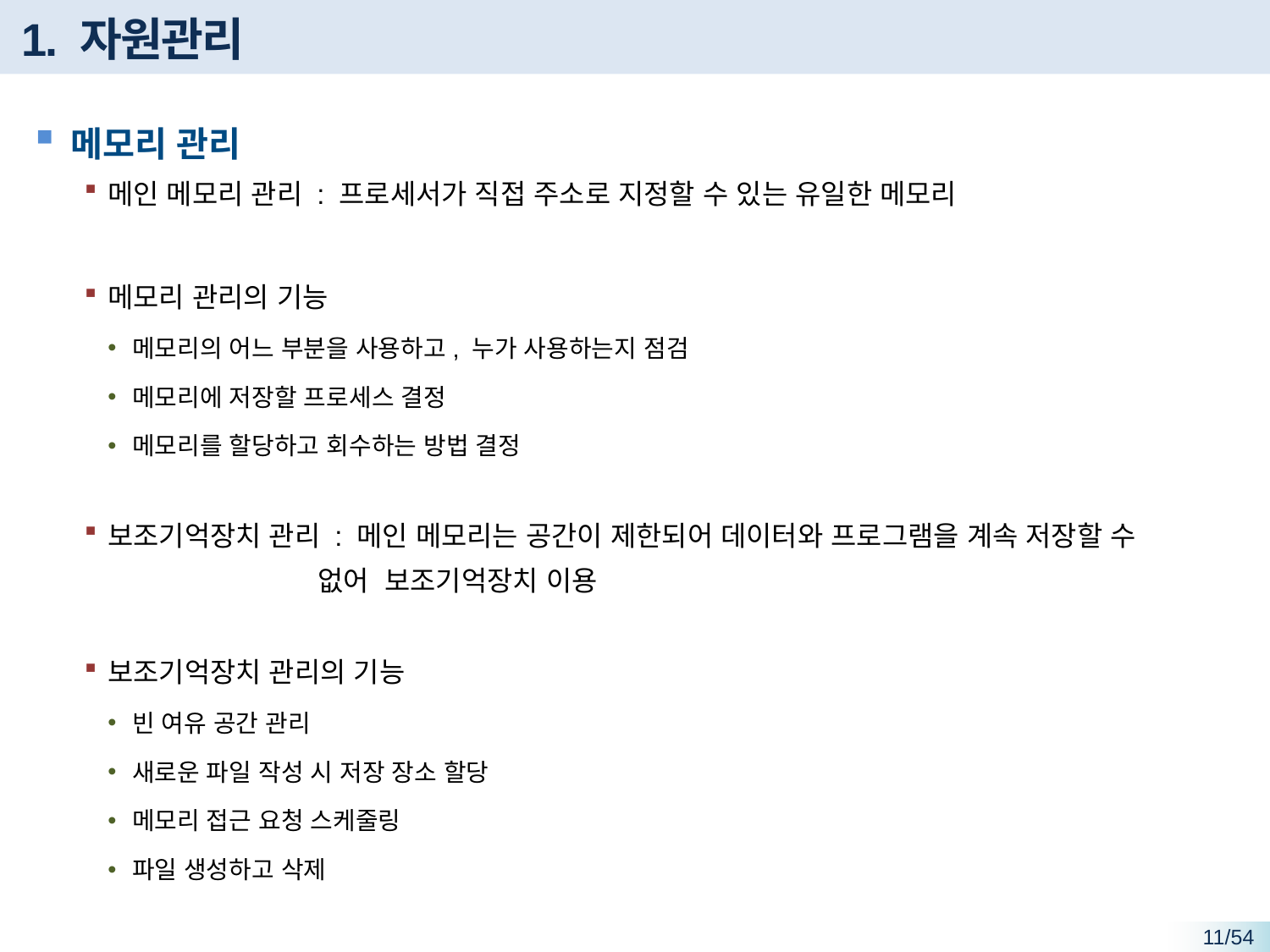

# 1. 자원관리
메모리 관리
메인 메모리 관리 : 프로세서가 직접 주소로 지정할 수 있는 유일한 메모리

메모리 관리의 기능
메모리의 어느 부분을 사용하고, 누가 사용하는지 점검
메모리에 저장할 프로세스 결정
메모리를 할당하고 회수하는 방법 결정

보조기억장치 관리 : 메인 메모리는 공간이 제한되어 데이터와 프로그램을 계속 저장할 수
                             없어  보조기억장치 이용

보조기억장치 관리의 기능
빈 여유 공간 관리
새로운 파일 작성 시 저장 장소 할당
메모리 접근 요청 스케줄링
파일 생성하고 삭제